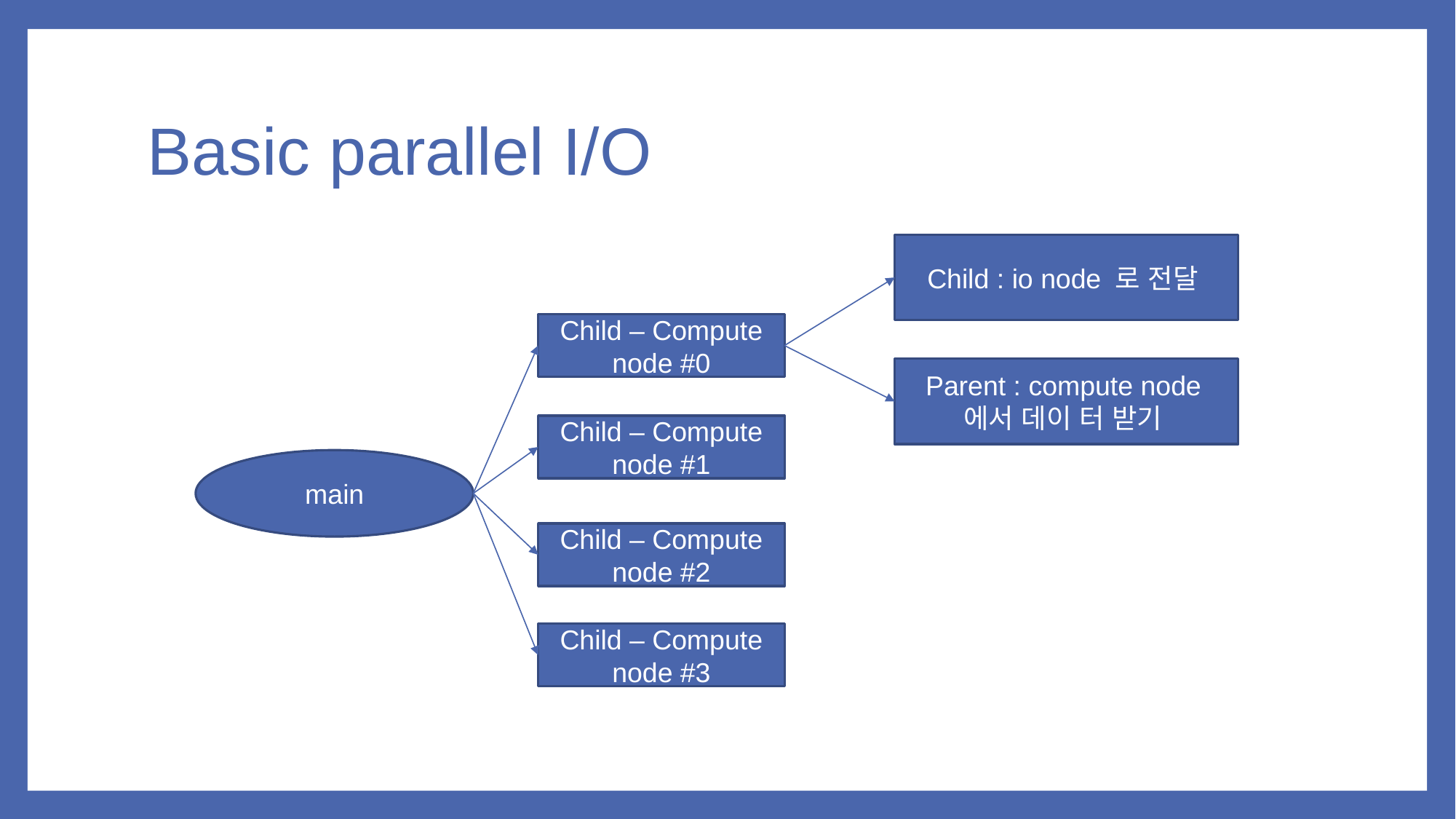

# Basic parallel I/O
Child : io node 로 전달
Child – Compute node #0
Parent : compute node에서 데이 터 받기
Child – Compute node #1
main
Child – Compute node #2
Child – Compute node #3